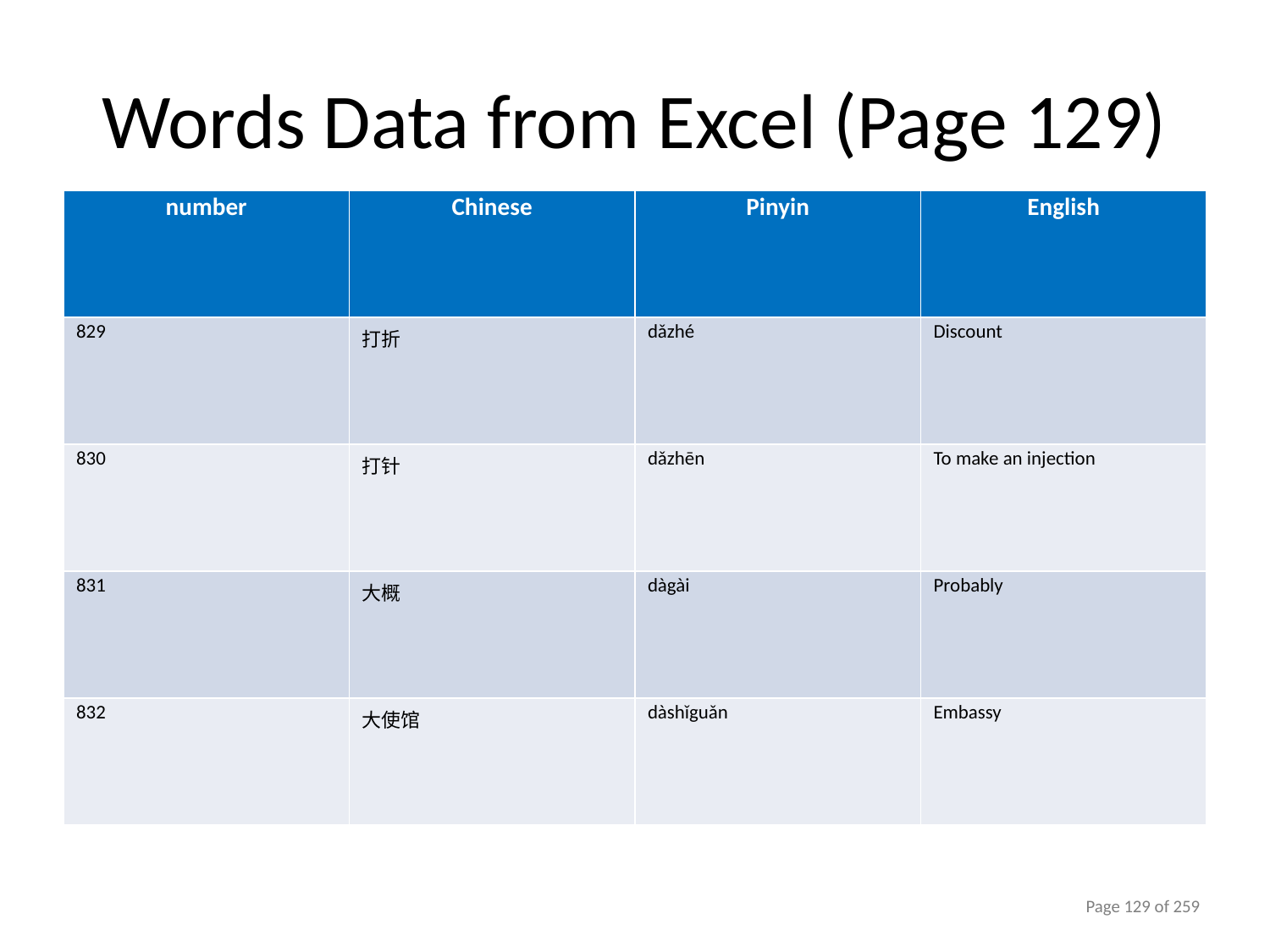

# Words Data from Excel (Page 129)
| number | Chinese | Pinyin | English |
| --- | --- | --- | --- |
| 829 | 打折 | dǎzhé | Discount |
| 830 | 打针 | dǎzhēn | To make an injection |
| 831 | 大概 | dàgài | Probably |
| 832 | 大使馆 | dàshǐguǎn | Embassy |

Page 129 of 259